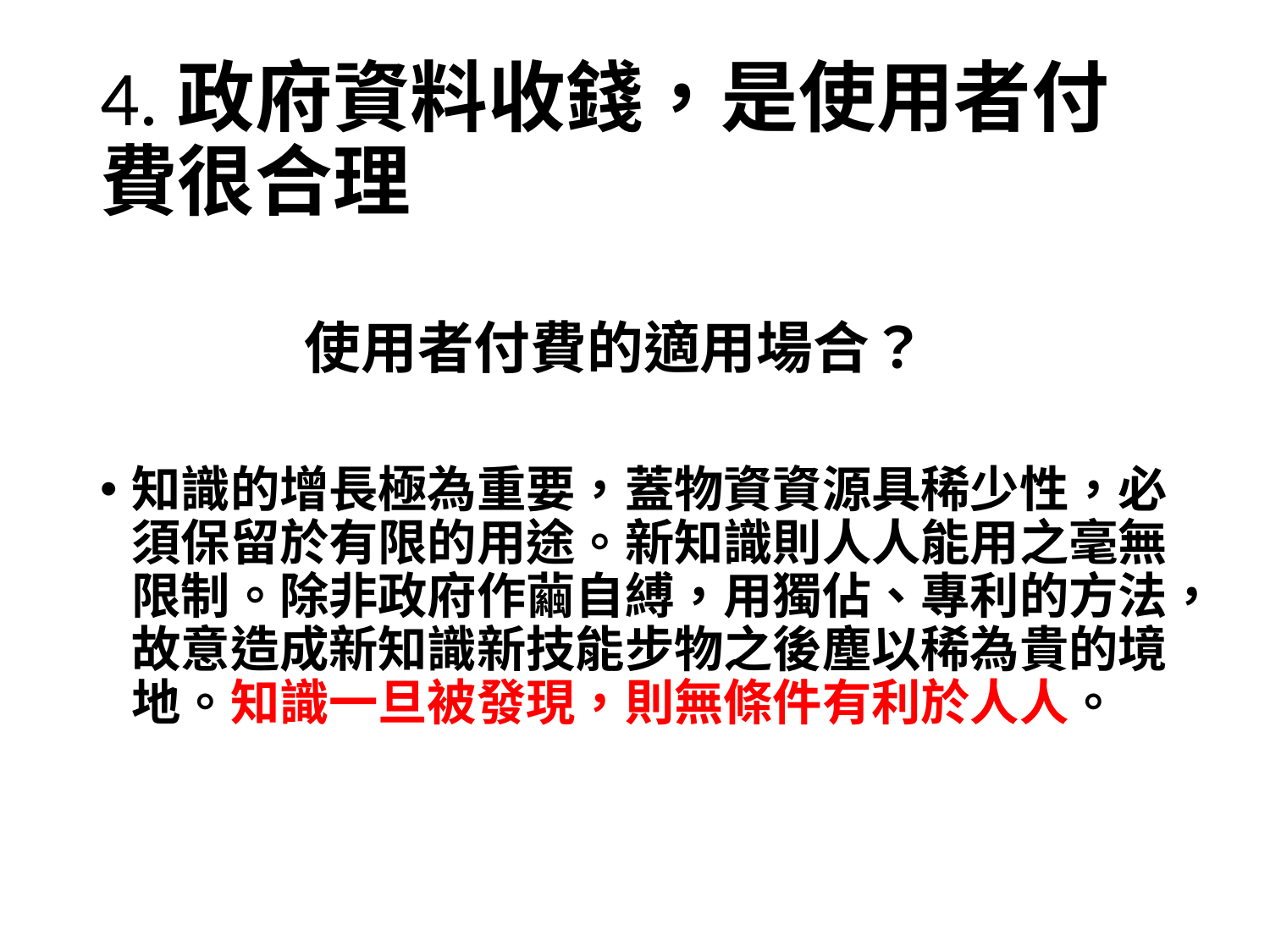

# 4.政府資料收錢，是使用者付費很合理
使用者付費的適用場合？
知識的增長極為重要，蓋物資資源具稀少性，必須保留於有限的用途。新知識則人人能用之毫無限制。除非政府作繭自縛，用獨佔、專利的方法，故意造成新知識新技能步物之後塵以稀為貴的境地。知識一旦被發現，則無條件有利於人人。